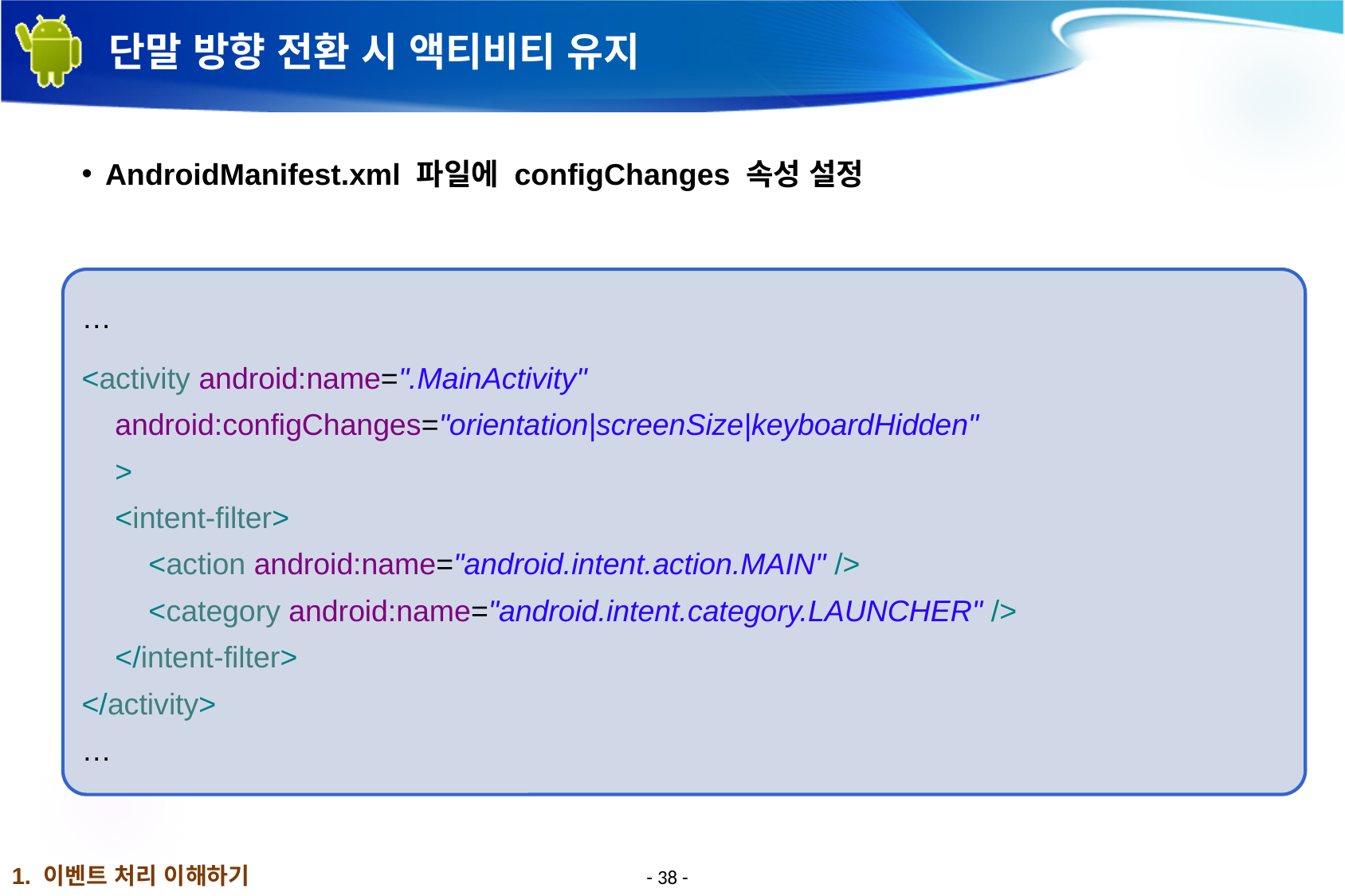

# 단말 방향 전환 시 액티비티 유지

AndroidManifest.xml 파일에 configChanges 속성 설정
…
<activity android:name=".MainActivity"
    android:configChanges="orientation|screenSize|keyboardHidden"
    >
    <intent-filter>
        <action android:name="android.intent.action.MAIN" />
        <category android:name="android.intent.category.LAUNCHER" />
    </intent-filter>
</activity>
…
1. 이벤트 처리 이해하기